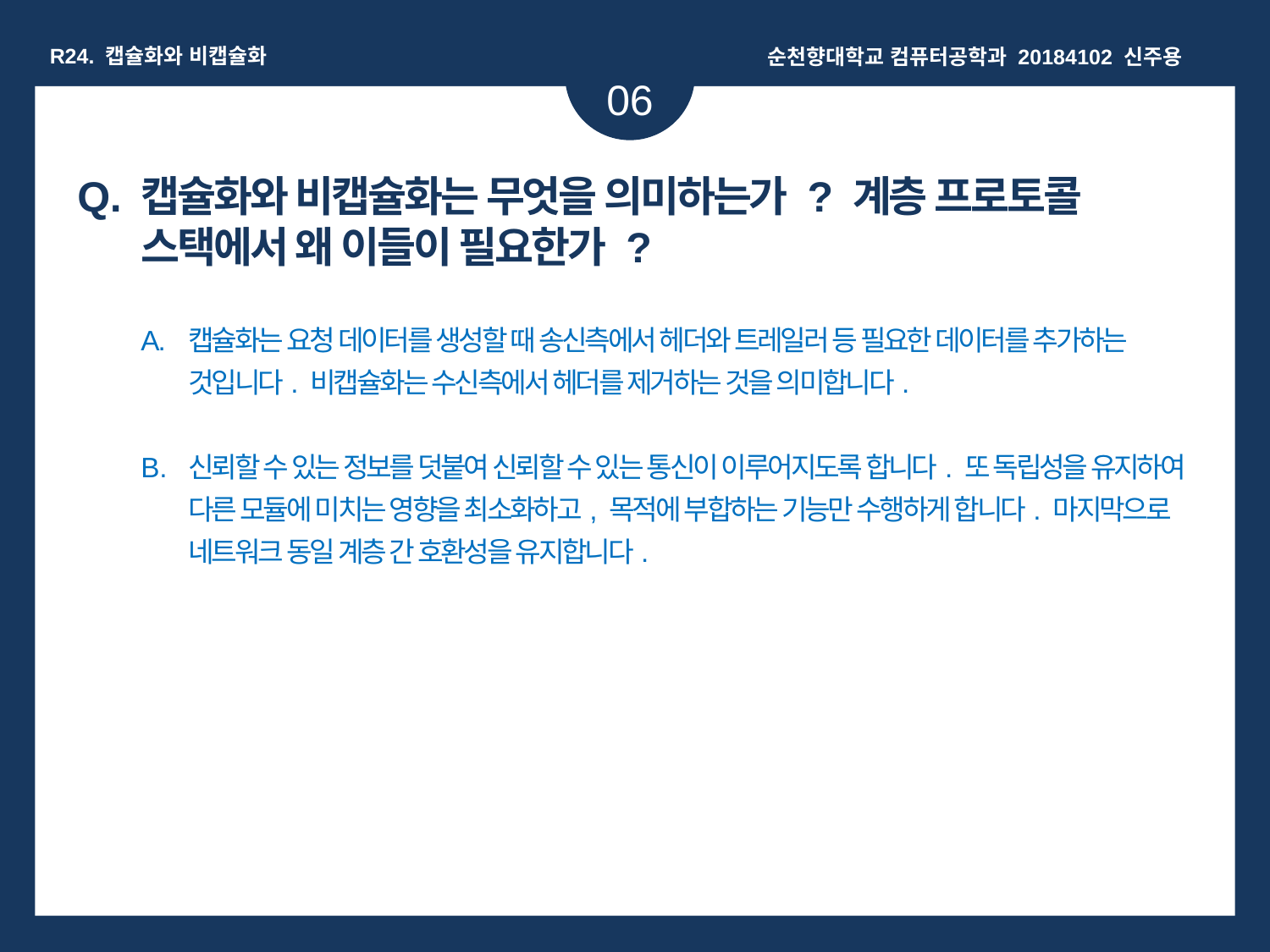

R24. 캡슐화와 비캡슐화
순천향대학교 컴퓨터공학과 20184102 신주용
06

캡슐화와 비캡슐화는 무엇을 의미하는가 ? 계층 프로토콜 스택에서 왜 이들이 필요한가 ?

캡슐화는 요청 데이터를 생성할 때 송신측에서 헤더와 트레일러 등 필요한 데이터를 추가하는 것입니다. 비캡슐화는 수신측에서 헤더를 제거하는 것을 의미합니다.

신뢰할 수 있는 정보를 덧붙여 신뢰할 수 있는 통신이 이루어지도록 합니다. 또 독립성을 유지하여 다른 모듈에 미치는 영향을 최소화하고, 목적에 부합하는 기능만 수행하게 합니다. 마지막으로 네트워크 동일 계층 간 호환성을 유지합니다.